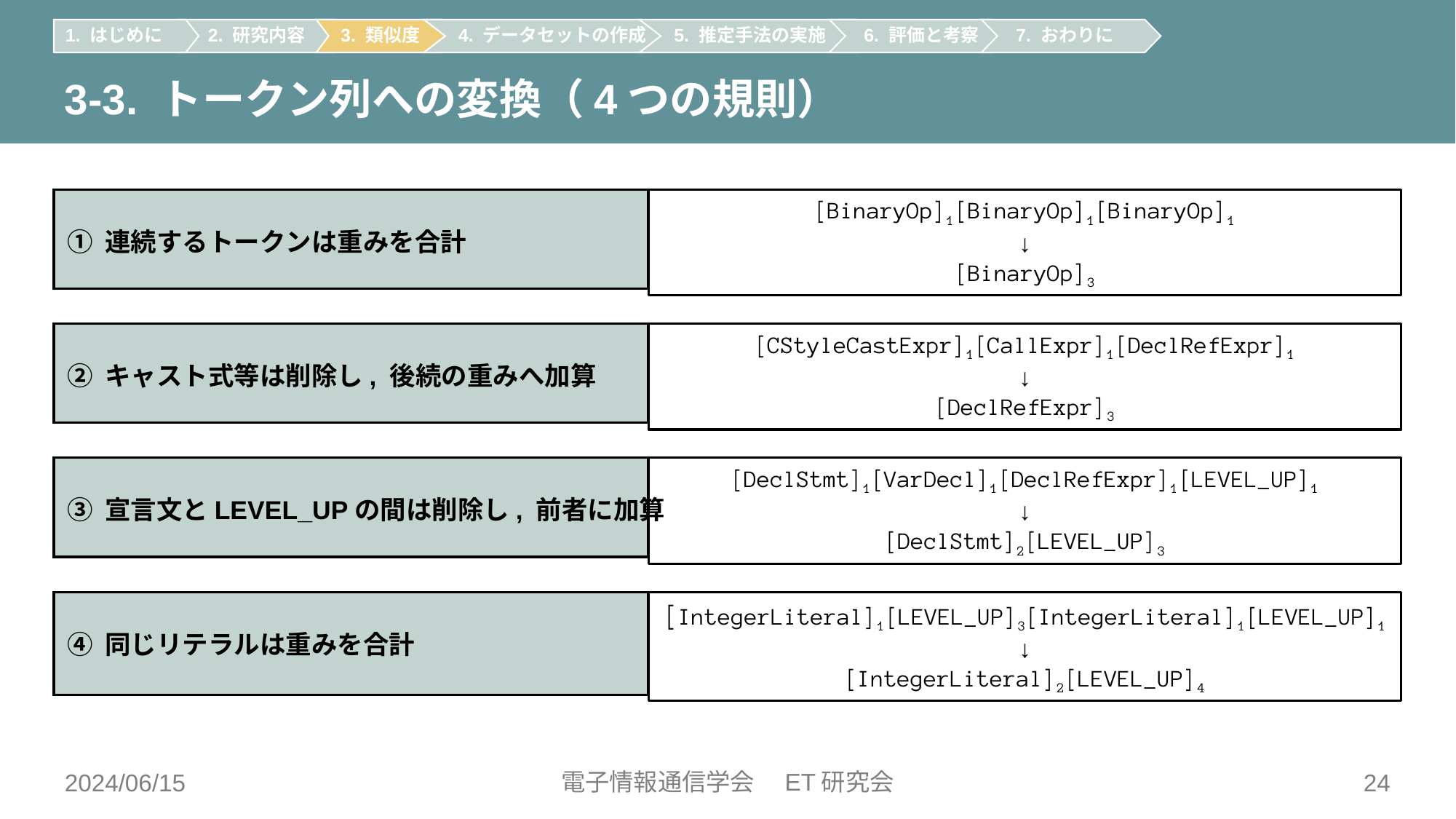

6. 評価と考察
   7. おわりに
 1. はじめに
  2. 研究内容
 3. 類似度
   4. データセットの作成
   5. 推定手法の実施
3-3. トークン列への変換（4つの規則）

[BinaryOp]1[BinaryOp]1[BinaryOp]1
↓
[BinaryOp]3
 ① 連続するトークンは重みを合計

[CStyleCastExpr]1[CallExpr]1[DeclRefExpr]1
↓
[DeclRefExpr]3
 ② キャスト式等は削除し, 後続の重みへ加算

[DeclStmt]1[VarDecl]1[DeclRefExpr]1[LEVEL_UP]1
↓
[DeclStmt]2[LEVEL_UP]3
 ③ 宣言文とLEVEL_UPの間は削除し, 前者に加算

[IntegerLiteral]1[LEVEL_UP]3[IntegerLiteral]1[LEVEL_UP]1
↓
[IntegerLiteral]2[LEVEL_UP]4
 ④ 同じリテラルは重みを合計
電子情報通信学会　ET研究会
2024/06/15
24